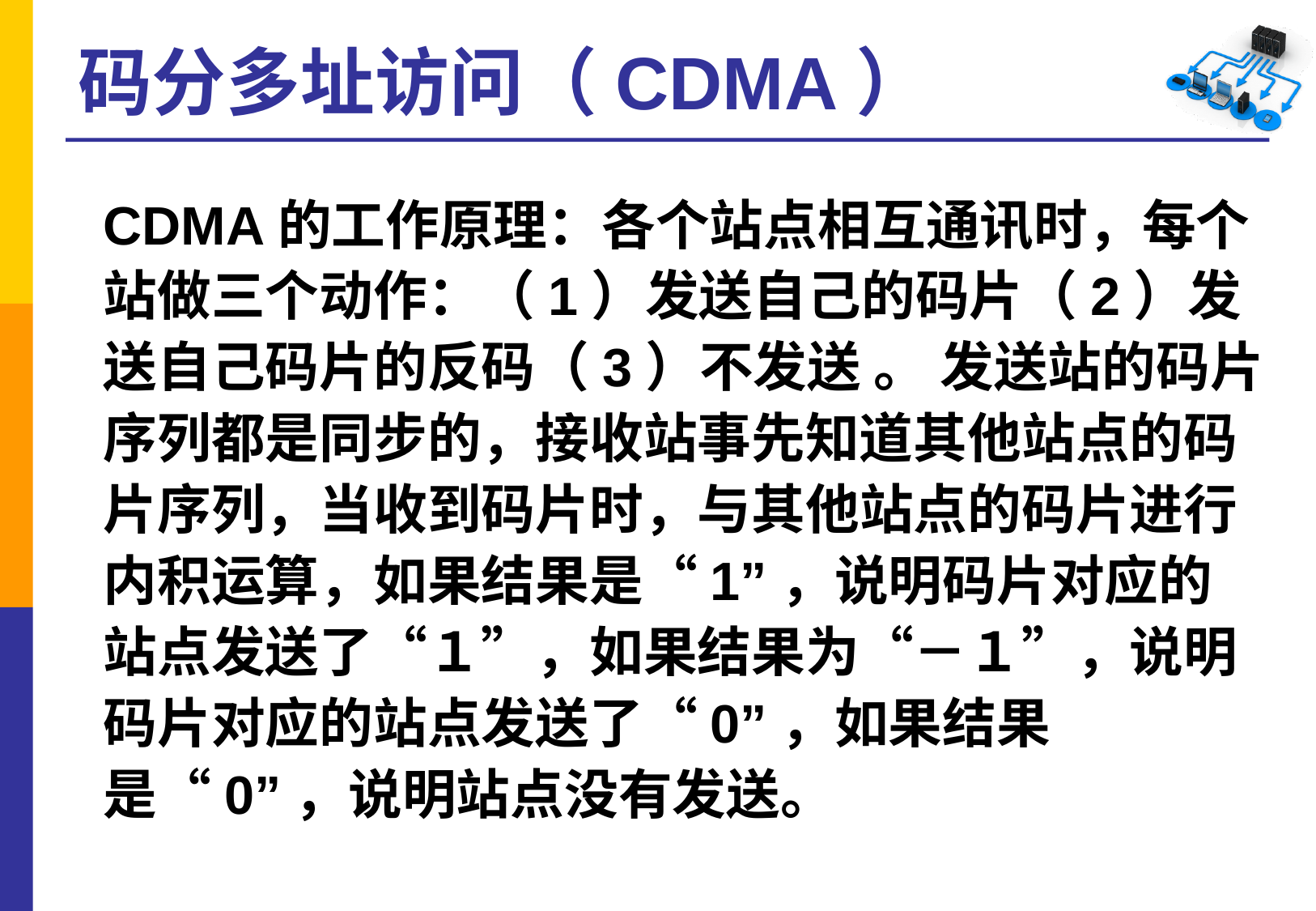

# 码分多址访问（CDMA）
   CDMA的工作原理：各个站点相互通讯时，每个站做三个动作：（1）发送自己的码片（2）发送自己码片的反码（3）不发送 。 发送站的码片序列都是同步的，接收站事先知道其他站点的码片序列，当收到码片时，与其他站点的码片进行内积运算，如果结果是“1”，说明码片对应的站点发送了“１”，如果结果为“－１”，说明码片对应的站点发送了“0”，如果结果是“0”，说明站点没有发送。